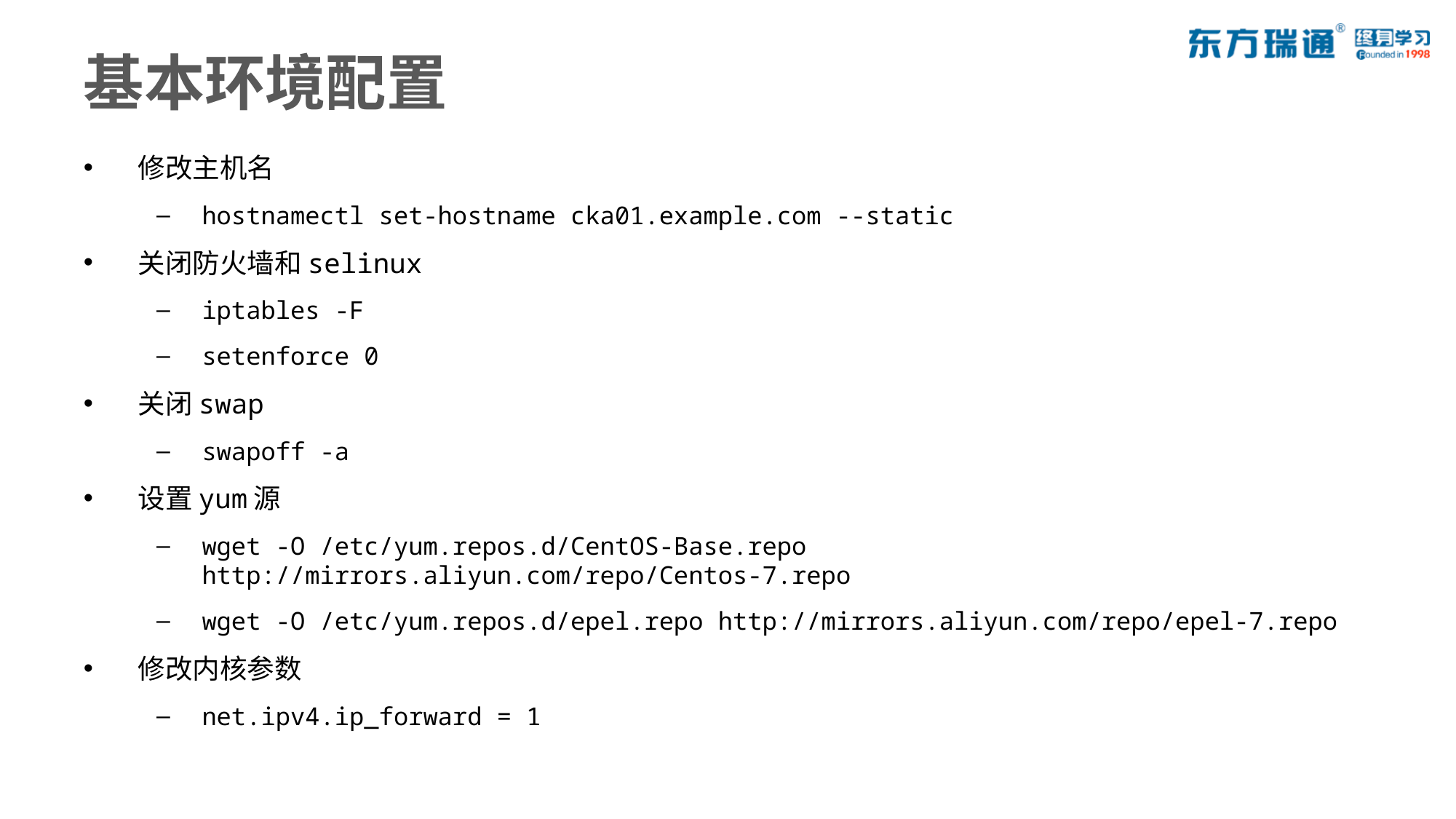

# 基本环境配置
修改主机名
hostnamectl set-hostname cka01.example.com --static
关闭防火墙和selinux
iptables -F
setenforce 0
关闭swap
swapoff -a
设置yum源
wget -O /etc/yum.repos.d/CentOS-Base.repo http://mirrors.aliyun.com/repo/Centos-7.repo
wget -O /etc/yum.repos.d/epel.repo http://mirrors.aliyun.com/repo/epel-7.repo
修改内核参数
net.ipv4.ip_forward = 1